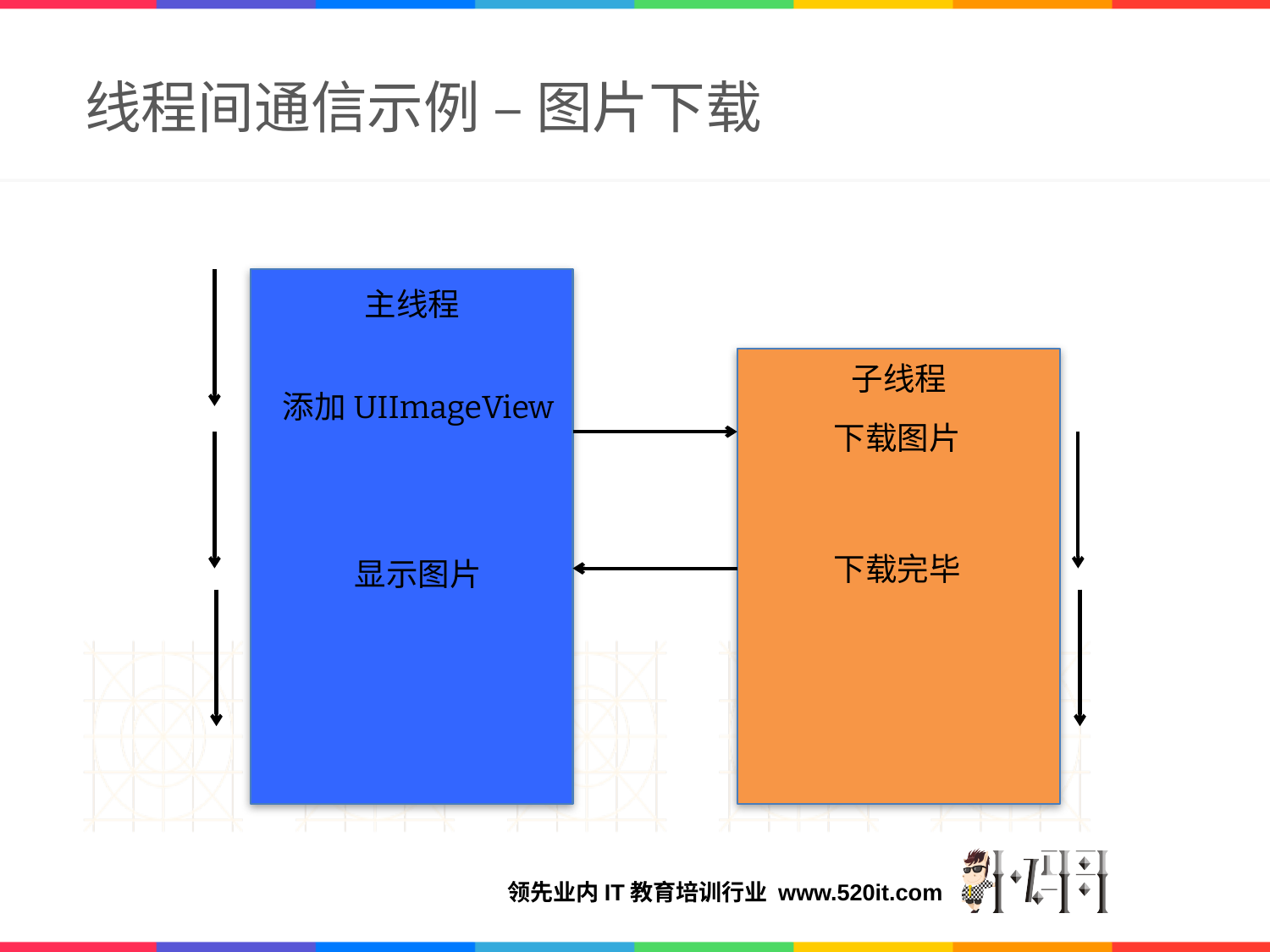

# 线程间通信示例 – 图片下载

主线程

子线程
添加UIImageView
下载图片
下载完毕
显示图片